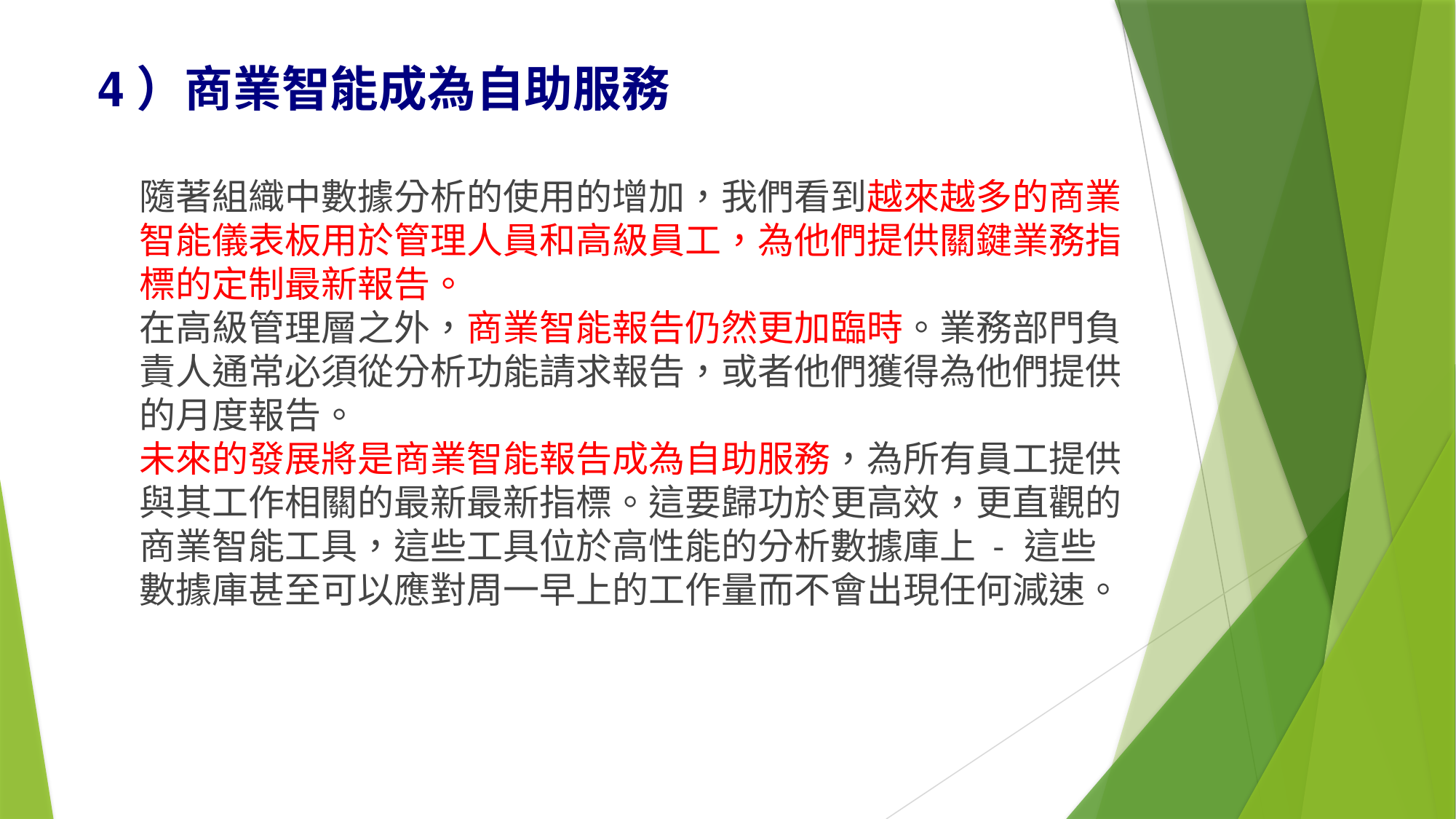

4）商業智能成為自助服務
隨著組織中數據分析的使用的增加，我們看到越來越多的商業智能儀表板用於管理人員和高級員工，為他們提供關鍵業務指標的定制最新報告。
在高級管理層之外，商業智能報告仍然更加臨時。業務部門負責人通常必須從分析功能請求報告，或者他們獲得為他們提供的月度報告。
未來的發展將是商業智能報告成為自助服務，為所有員工提供與其工作相關的最新最新指標。這要歸功於更高效，更直觀的商業智能工具，這些工具位於高性能的分析數據庫上 - 這些數據庫甚至可以應對周一早上的工作量而不會出現任何減速。